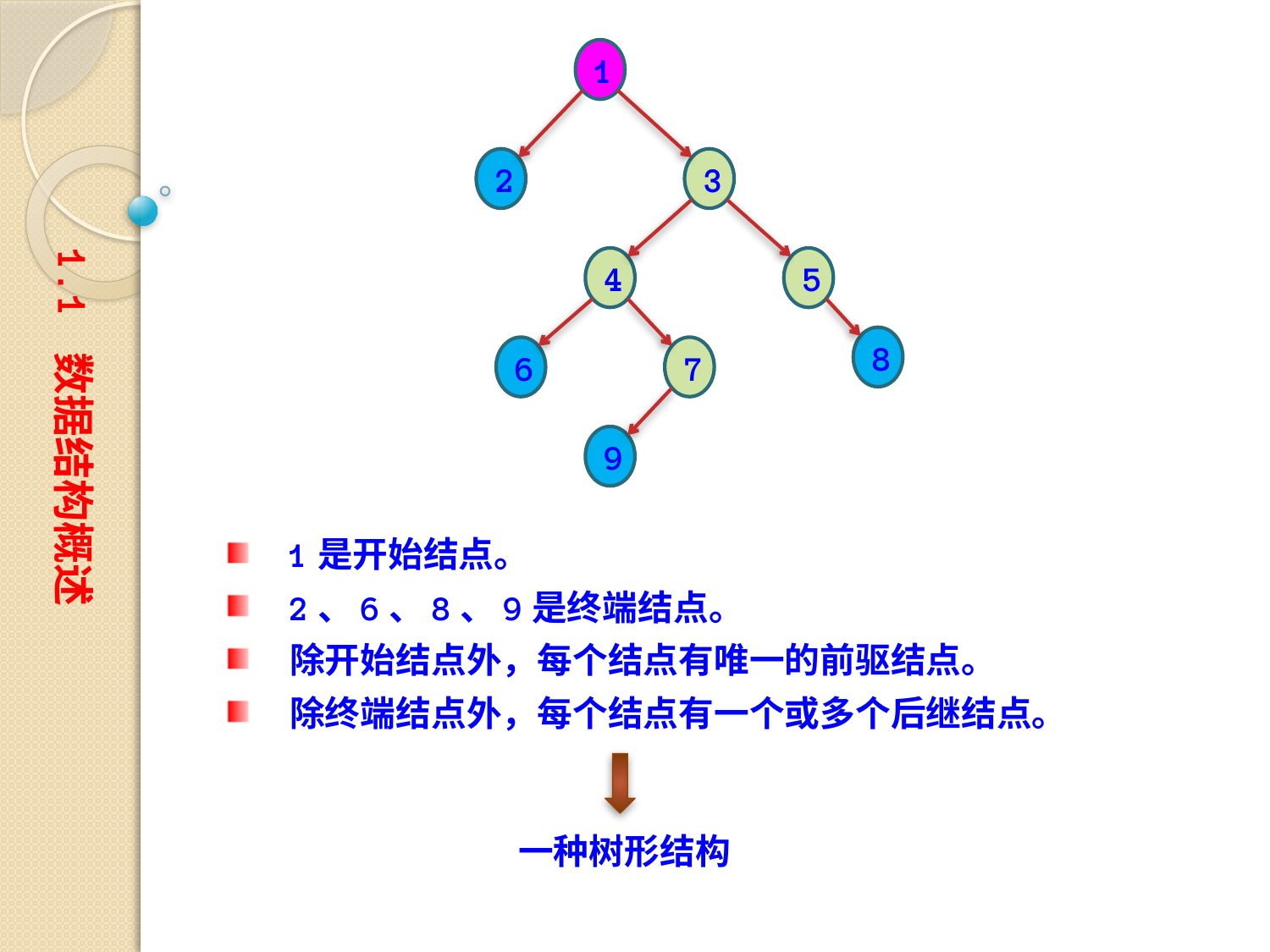

1
2
3
4
5
8
6
7
9
1.1 数据结构概述

1是开始结点。
2、6、8、9是终端结点。
除开始结点外，每个结点有唯一的前驱结点。
除终端结点外，每个结点有一个或多个后继结点。

一种树形结构